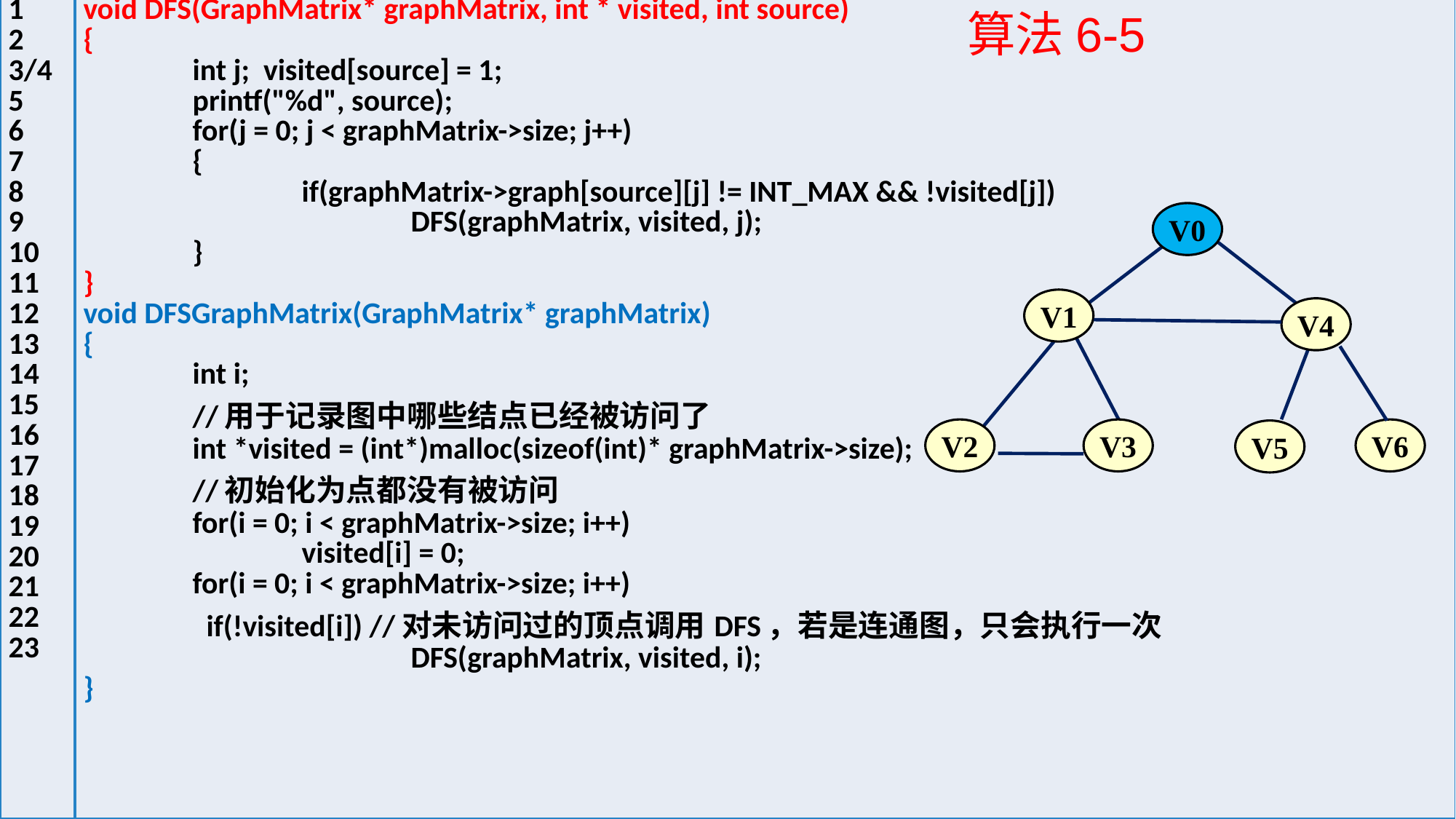

| 1 2 3/4 5 6 7 8 9 10 11 12 13 14 15 16 17 18 19 20 21 22 23 | void DFS(GraphMatrix\* graphMatrix, int \* visited, int source) { int j; visited[source] = 1; printf("%d", source); for(j = 0; j < graphMatrix->size; j++) { if(graphMatrix->graph[source][j] != INT\_MAX && !visited[j]) DFS(graphMatrix, visited, j); } } void DFSGraphMatrix(GraphMatrix\* graphMatrix) { int i; //用于记录图中哪些结点已经被访问了 int \*visited = (int\*)malloc(sizeof(int)\* graphMatrix->size); //初始化为点都没有被访问 for(i = 0; i < graphMatrix->size; i++) visited[i] = 0; for(i = 0; i < graphMatrix->size; i++) if(!visited[i]) //对未访问过的顶点调用DFS，若是连通图，只会执行一次 DFS(graphMatrix, visited, i); } |
| --- | --- |
算法6-5
V0

V1
V4

V2
V3
V6
V5